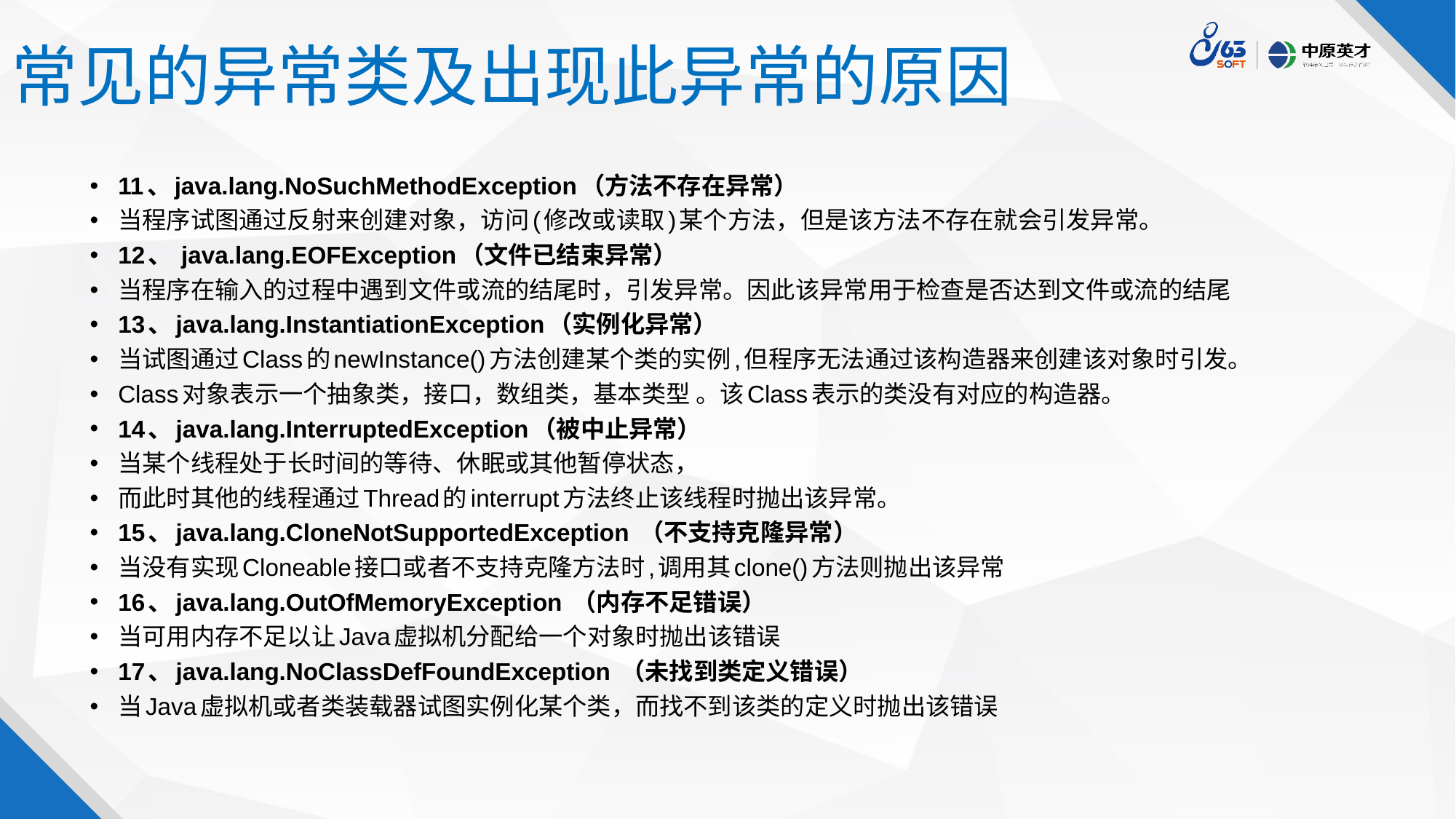

# 常见的异常类及出现此异常的原因
11、java.lang.NoSuchMethodException（方法不存在异常）
当程序试图通过反射来创建对象，访问(修改或读取)某个方法，但是该方法不存在就会引发异常。
12、 java.lang.EOFException（文件已结束异常）
当程序在输入的过程中遇到文件或流的结尾时，引发异常。因此该异常用于检查是否达到文件或流的结尾
13、java.lang.InstantiationException（实例化异常）
当试图通过Class的newInstance()方法创建某个类的实例,但程序无法通过该构造器来创建该对象时引发。
Class对象表示一个抽象类，接口，数组类，基本类型 。该Class表示的类没有对应的构造器。
14、java.lang.InterruptedException（被中止异常）
当某个线程处于长时间的等待、休眠或其他暂停状态，
而此时其他的线程通过Thread的interrupt方法终止该线程时抛出该异常。
15、java.lang.CloneNotSupportedException （不支持克隆异常）
当没有实现Cloneable接口或者不支持克隆方法时,调用其clone()方法则抛出该异常
16、java.lang.OutOfMemoryException （内存不足错误）
当可用内存不足以让Java虚拟机分配给一个对象时抛出该错误
17、java.lang.NoClassDefFoundException （未找到类定义错误）
当Java虚拟机或者类装载器试图实例化某个类，而找不到该类的定义时抛出该错误